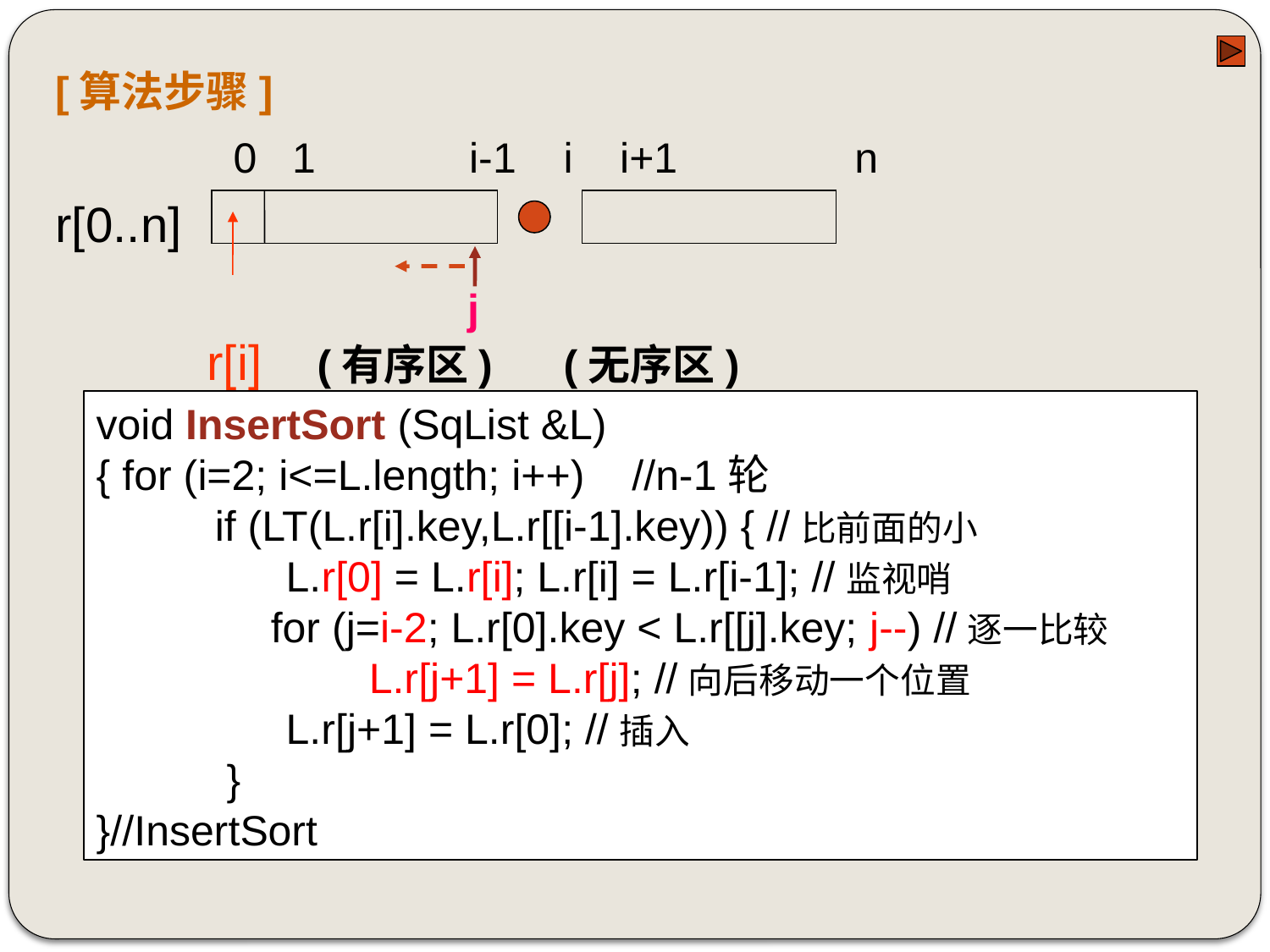

# [算法步骤]
              0   1             i-1    i    i+1               n
r[0..n]

           r[i]    (有序区)      (无序区)

j
void InsertSort (SqList &L)
{ for (i=2; i<=L.length; i++)    //n-1轮
          if (LT(L.r[i].key,L.r[[i-1].key)) { //比前面的小
                L.r[0] = L.r[i]; L.r[i] = L.r[i-1]; //监视哨
	    for (j=i-2; L.r[0].key < L.r[[j].key; j--) //逐一比较
                       L.r[j+1] = L.r[j]; //向后移动一个位置
                L.r[j+1] = L.r[0]; //插入
           }
}//InsertSort